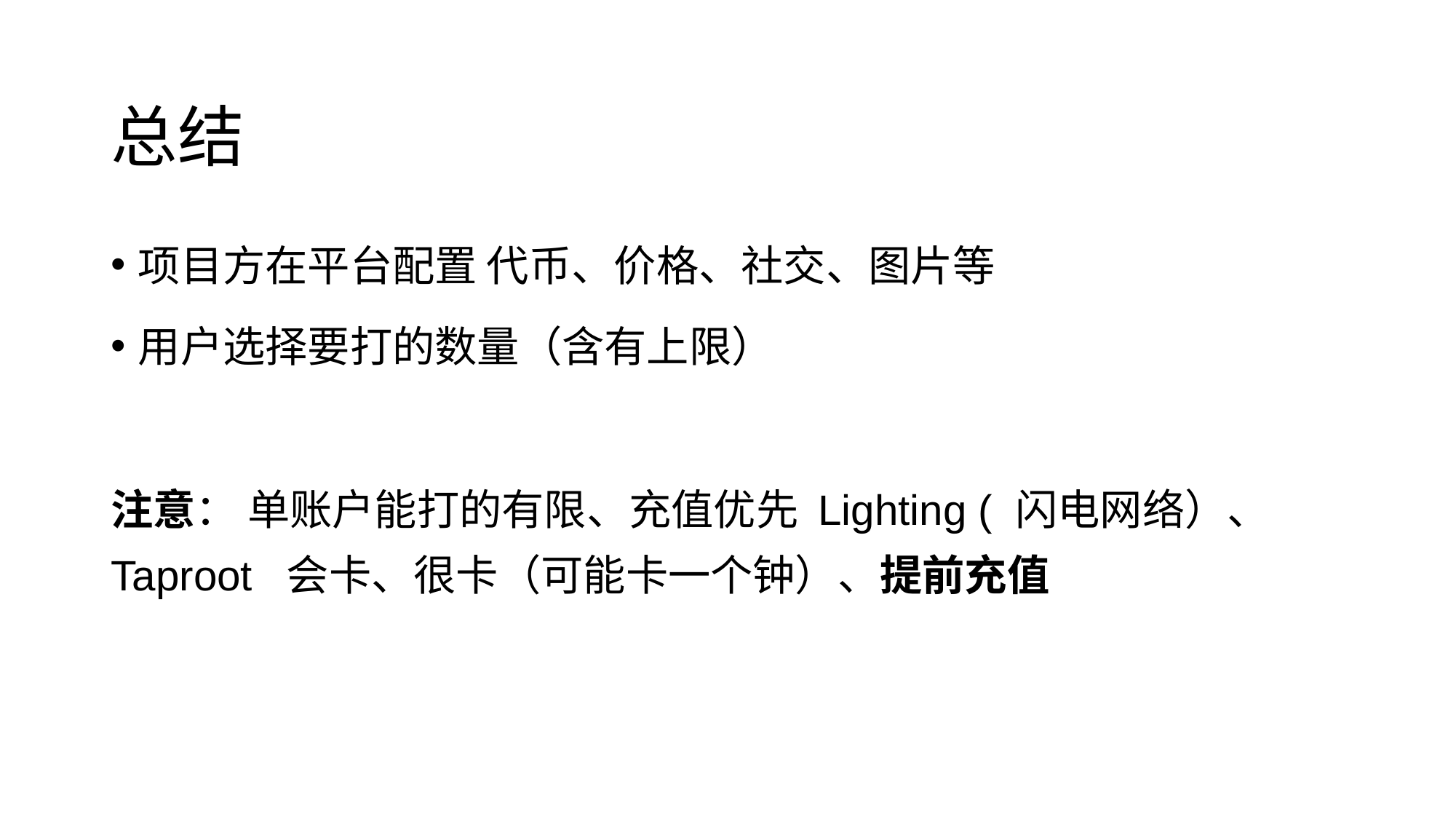

# 总结
项目方在平台配置 代币、价格、社交、图片等
用户选择要打的数量（含有上限）

注意： 单账户能打的有限、充值优先 Lighting ( 闪电网络）、 Taproot  会卡、很卡（可能卡一个钟）、提前充值